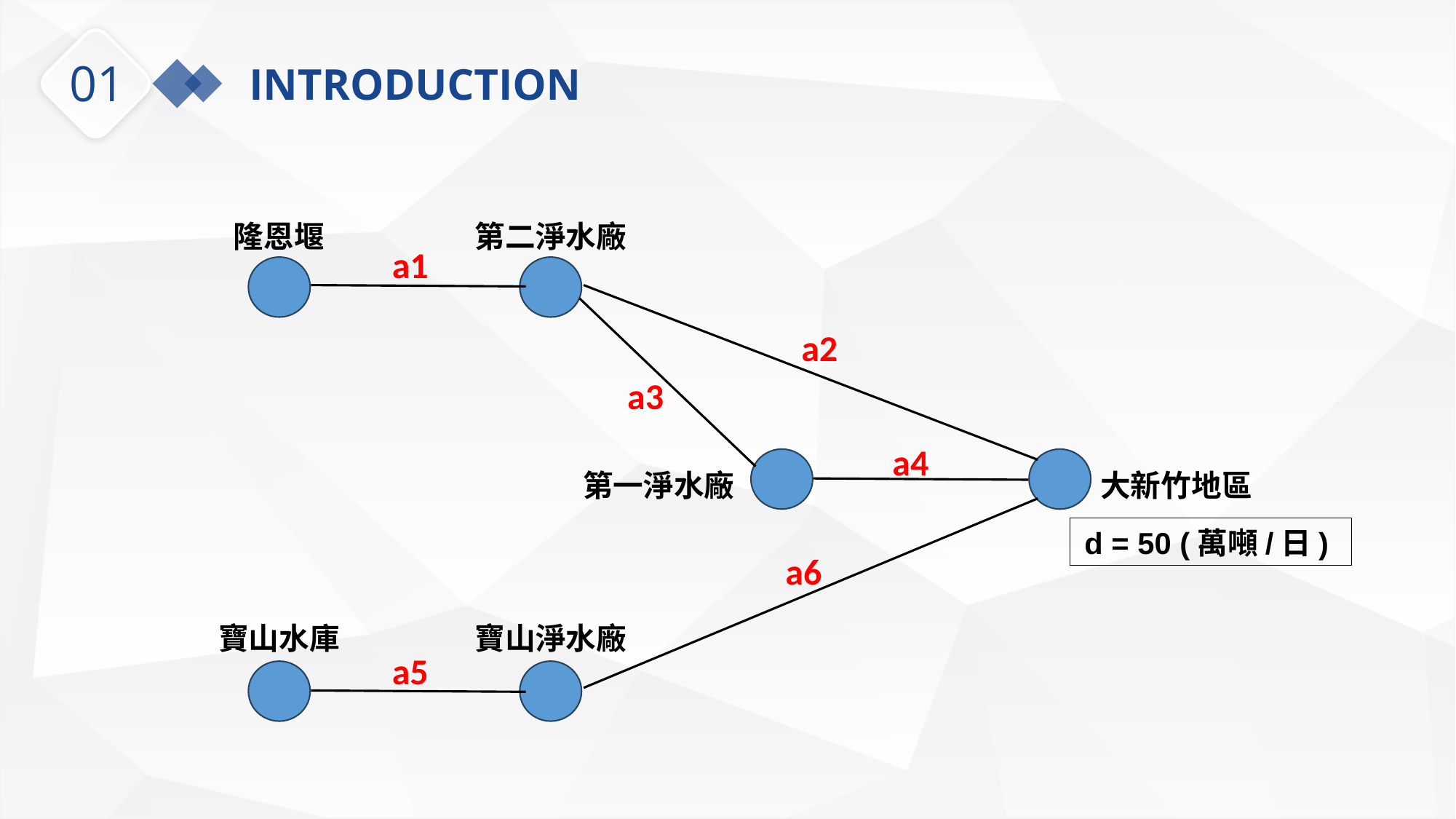

01
INTRODUCTION

隆恩堰
第二淨水廠
a1

a2
a3
a4

第一淨水廠
大新竹地區
a6
寶山水庫
寶山淨水廠
a5

d = 50 (萬噸/日)